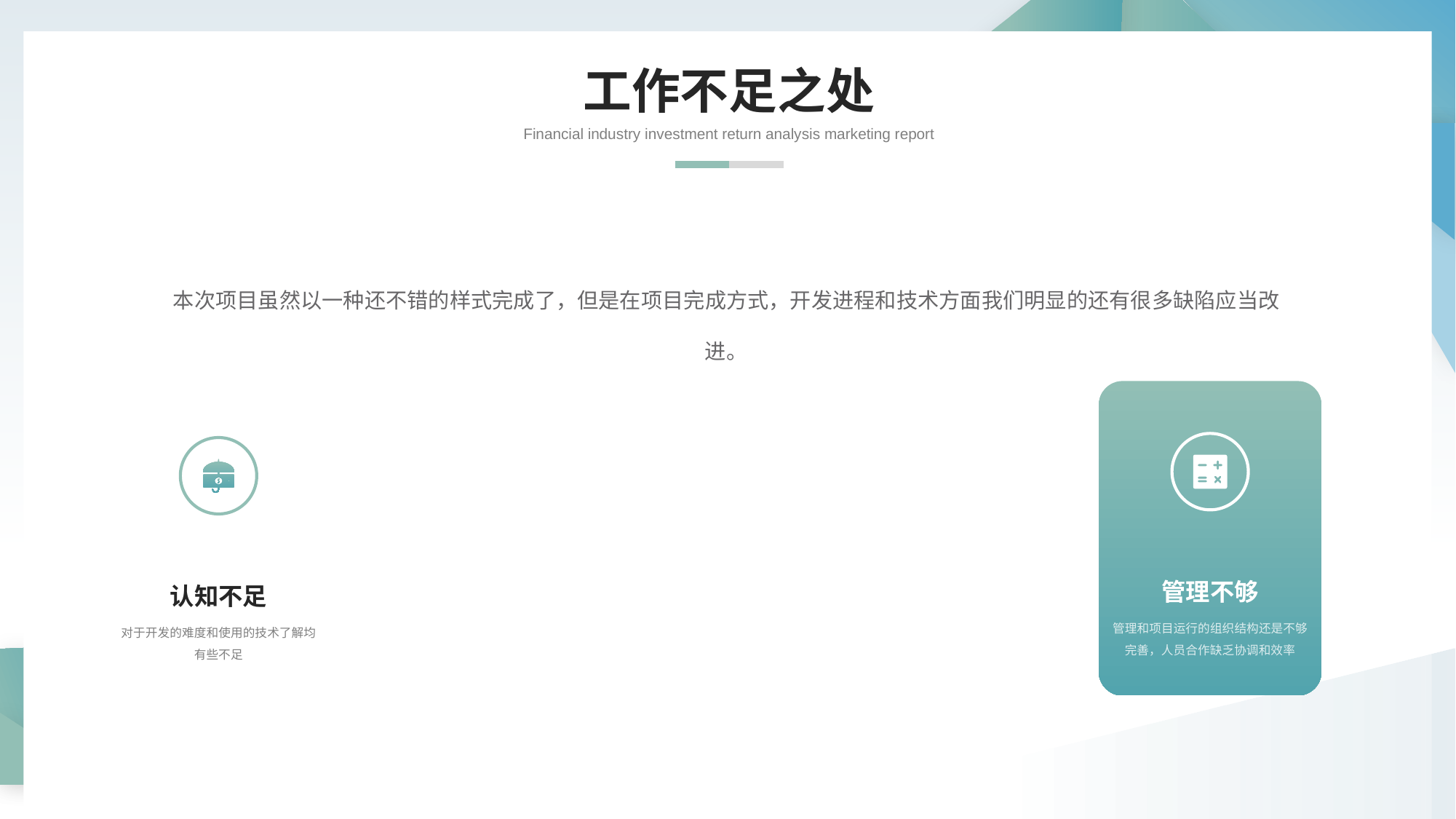

工作不足之处
Financial industry investment return analysis marketing report
本次项目虽然以一种还不错的样式完成了，但是在项目完成方式，开发进程和技术方面我们明显的还有很多缺陷应当改进。

管理不够
管理和项目运行的组织结构还是不够完善，人员合作缺乏协调和效率

认知不足
对于开发的难度和使用的技术了解均有些不足

PPT模板 http://www.1ppt.com/moban/